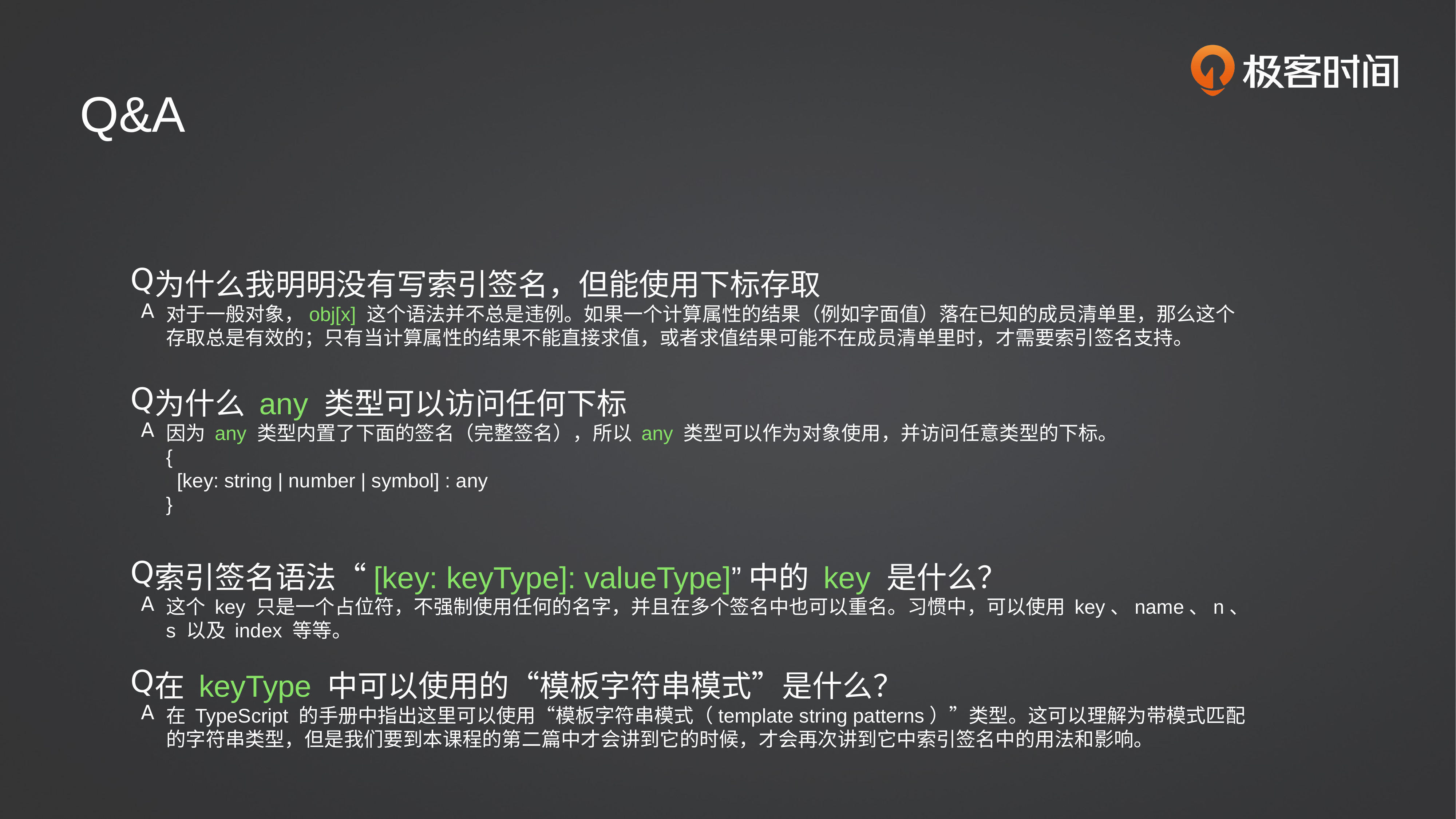

Q&A
为什么我明明没有写索引签名，但能使用下标存取
对于一般对象，obj[x] 这个语法并不总是违例。如果一个计算属性的结果（例如字面值）落在已知的成员清单里，那么这个存取总是有效的；只有当计算属性的结果不能直接求值，或者求值结果可能不在成员清单里时，才需要索引签名支持。
为什么 any 类型可以访问任何下标
因为 any 类型内置了下面的签名（完整签名），所以 any 类型可以作为对象使用，并访问任意类型的下标。
{
  [key: string | number | symbol] : any
}
索引签名语法“[key: keyType]: valueType]”中的 key 是什么？
这个 key 只是一个占位符，不强制使用任何的名字，并且在多个签名中也可以重名。习惯中，可以使用 key、name、n、s 以及 index 等等。
在 keyType 中可以使用的“模板字符串模式”是什么？
在 TypeScript 的手册中指出这里可以使用“模板字符串模式（template string patterns）”类型。这可以理解为带模式匹配的字符串类型，但是我们要到本课程的第二篇中才会讲到它的时候，才会再次讲到它中索引签名中的用法和影响。